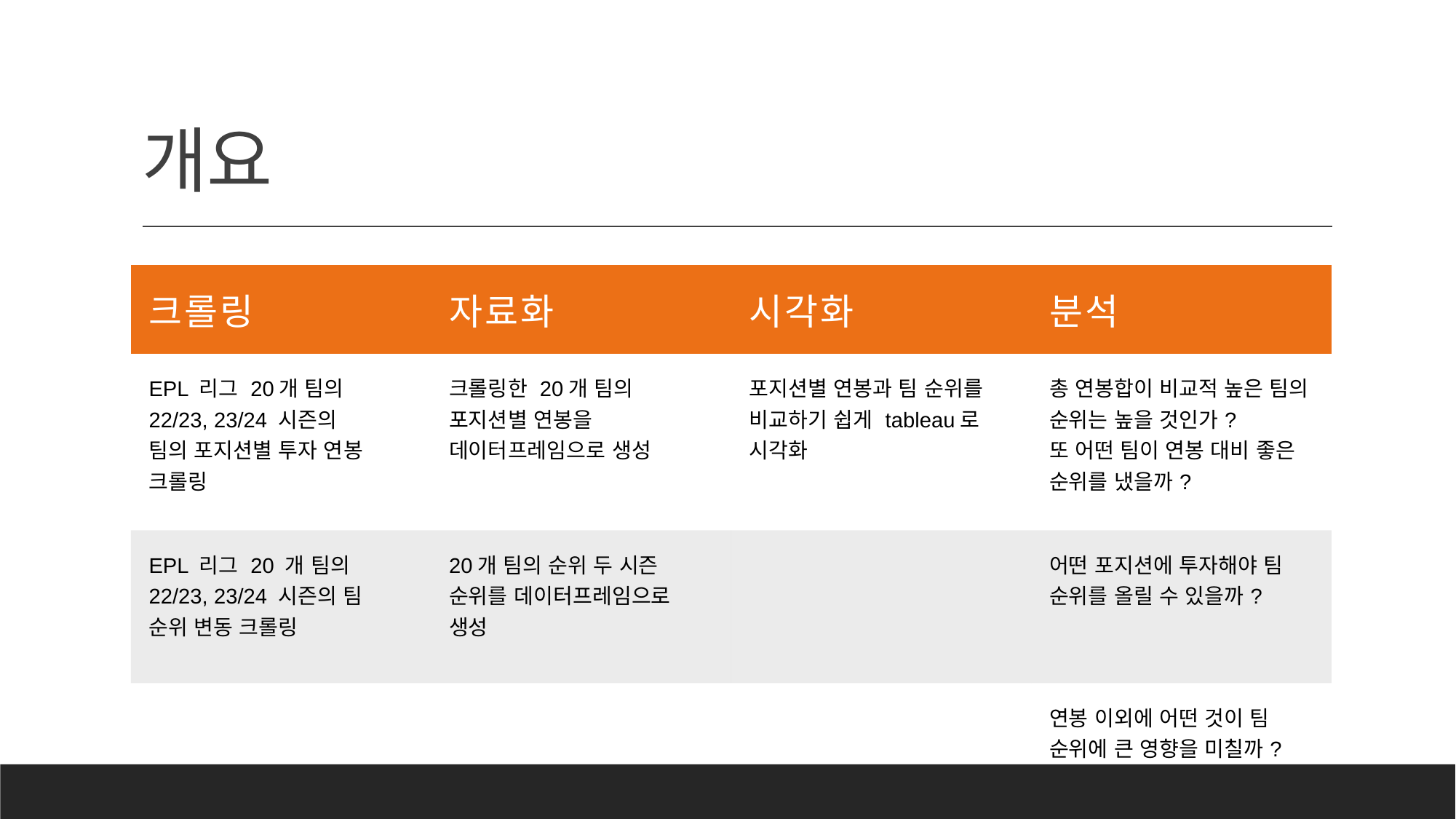

# 개요
| 크롤링 | 자료화 | 시각화 | 분석 |
| --- | --- | --- | --- |
| EPL 리그 20개 팀의 22/23, 23/24 시즌의 팀의 포지션별 투자 연봉 크롤링 | 크롤링한 20개 팀의 포지션별 연봉을 데이터프레임으로 생성 | 포지션별 연봉과 팀 순위를 비교하기 쉽게 tableau로 시각화 | 총 연봉합이 비교적 높은 팀의 순위는 높을 것인가? 또 어떤 팀이 연봉 대비 좋은 순위를 냈을까? |
| EPL 리그 20 개 팀의 22/23, 23/24 시즌의 팀 순위 변동 크롤링 | 20개 팀의 순위 두 시즌 순위를 데이터프레임으로 생성 |  | 어떤 포지션에 투자해야 팀 순위를 올릴 수 있을까? |
|  |  |  | 연봉 이외에 어떤 것이 팀 순위에 큰 영향을 미칠까? |